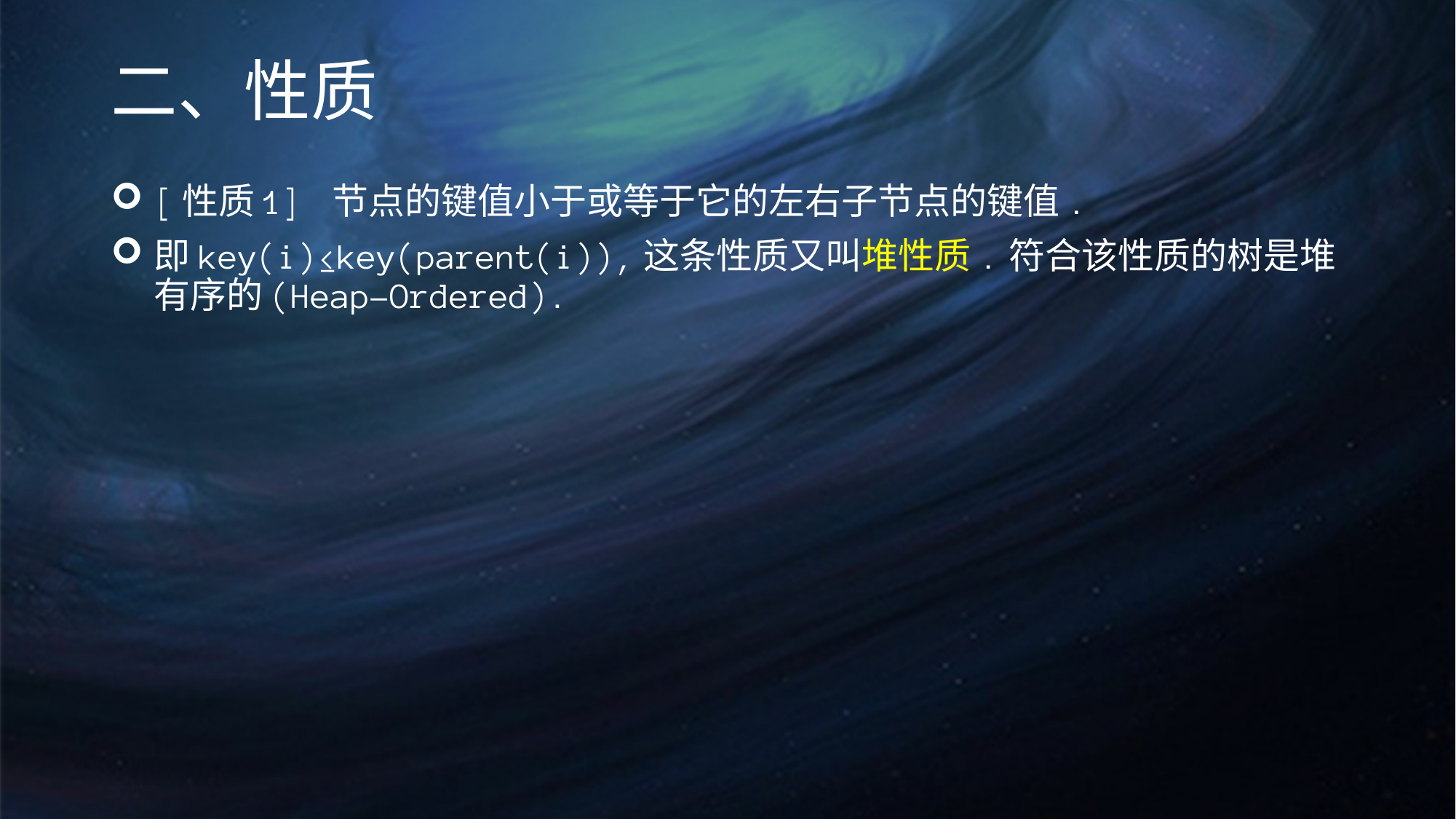

# 二、性质
[性质1] 节点的键值小于或等于它的左右子节点的键值.
即key(i)≤key(parent(i)),这条性质又叫堆性质.符合该性质的树是堆有序的(Heap-Ordered).